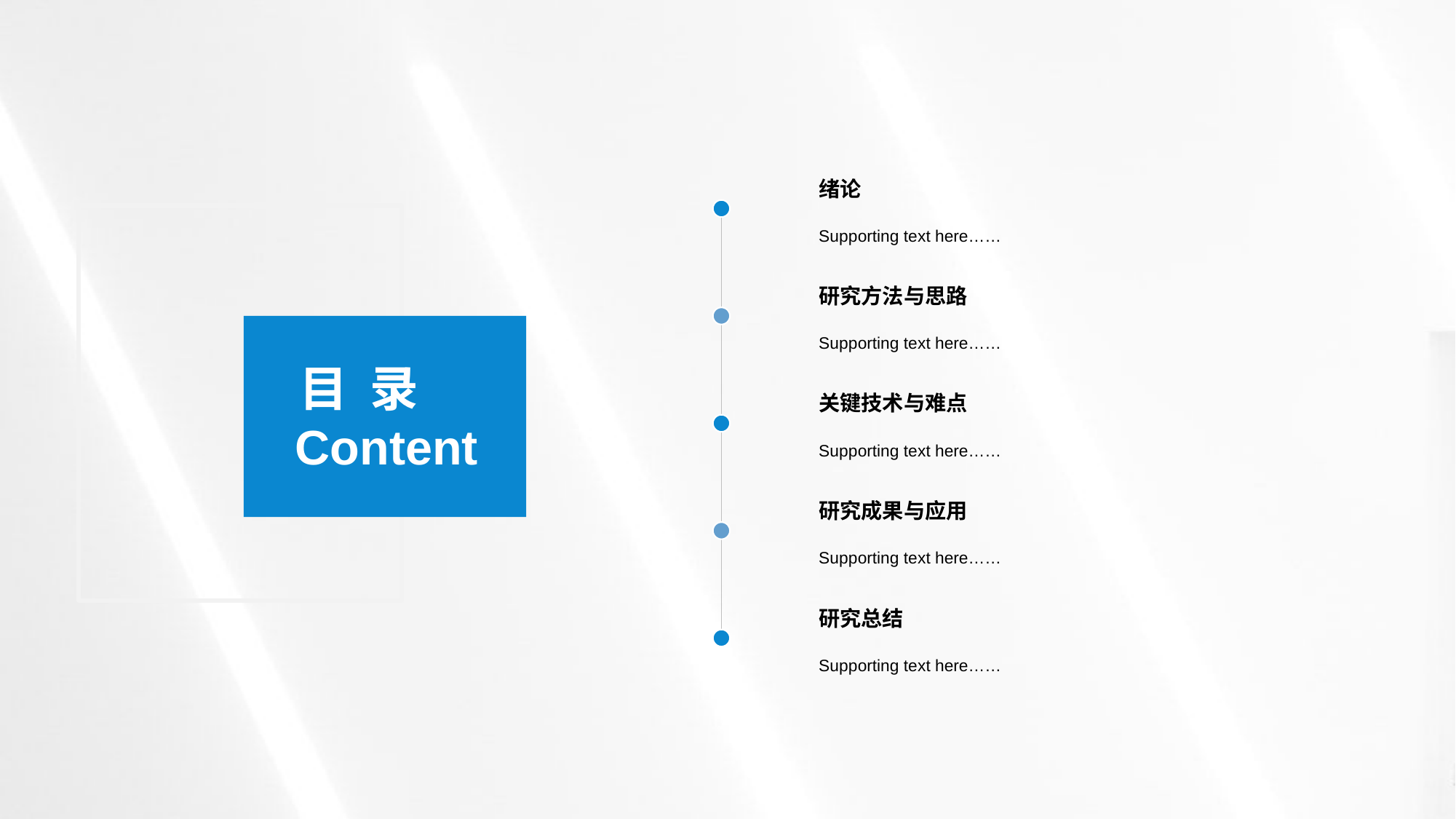

绪论
Supporting text here……

研究方法与思路
Supporting text here……

   目  录
   Content
关键技术与难点
Supporting text here……

研究成果与应用
Supporting text here……

研究总结
Supporting text here……